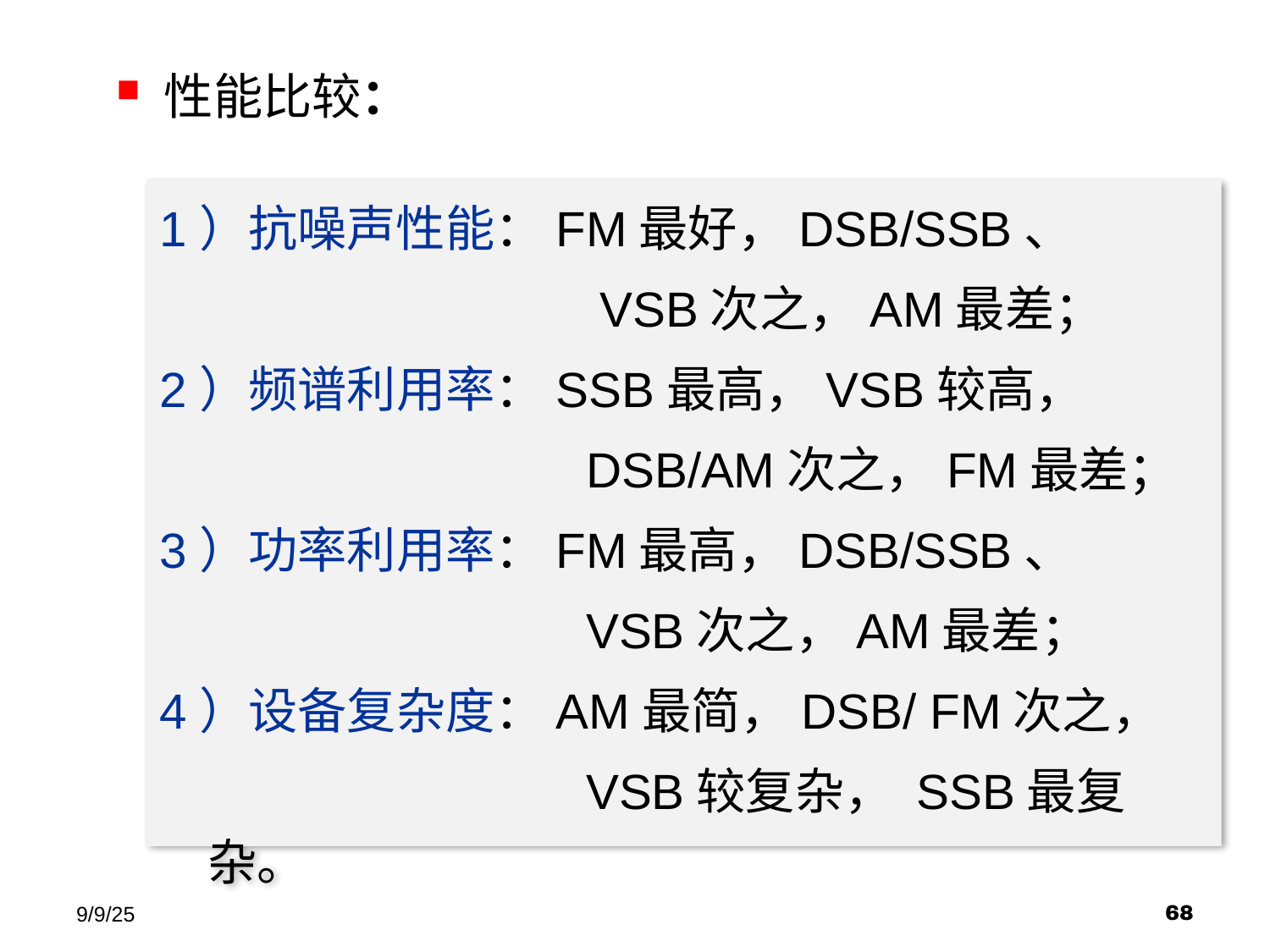

性能比较：
1）抗噪声性能：FM最好，DSB/SSB、
                                VSB次之，AM最差；
2）频谱利用率：SSB最高，VSB较高，
                               DSB/AM次之，FM最差；
3）功率利用率：FM最高，DSB/SSB、
                               VSB次之，AM最差；
4）设备复杂度：AM最简，DSB/ FM次之，
                               VSB较复杂， SSB最复杂。
9/9/25
68